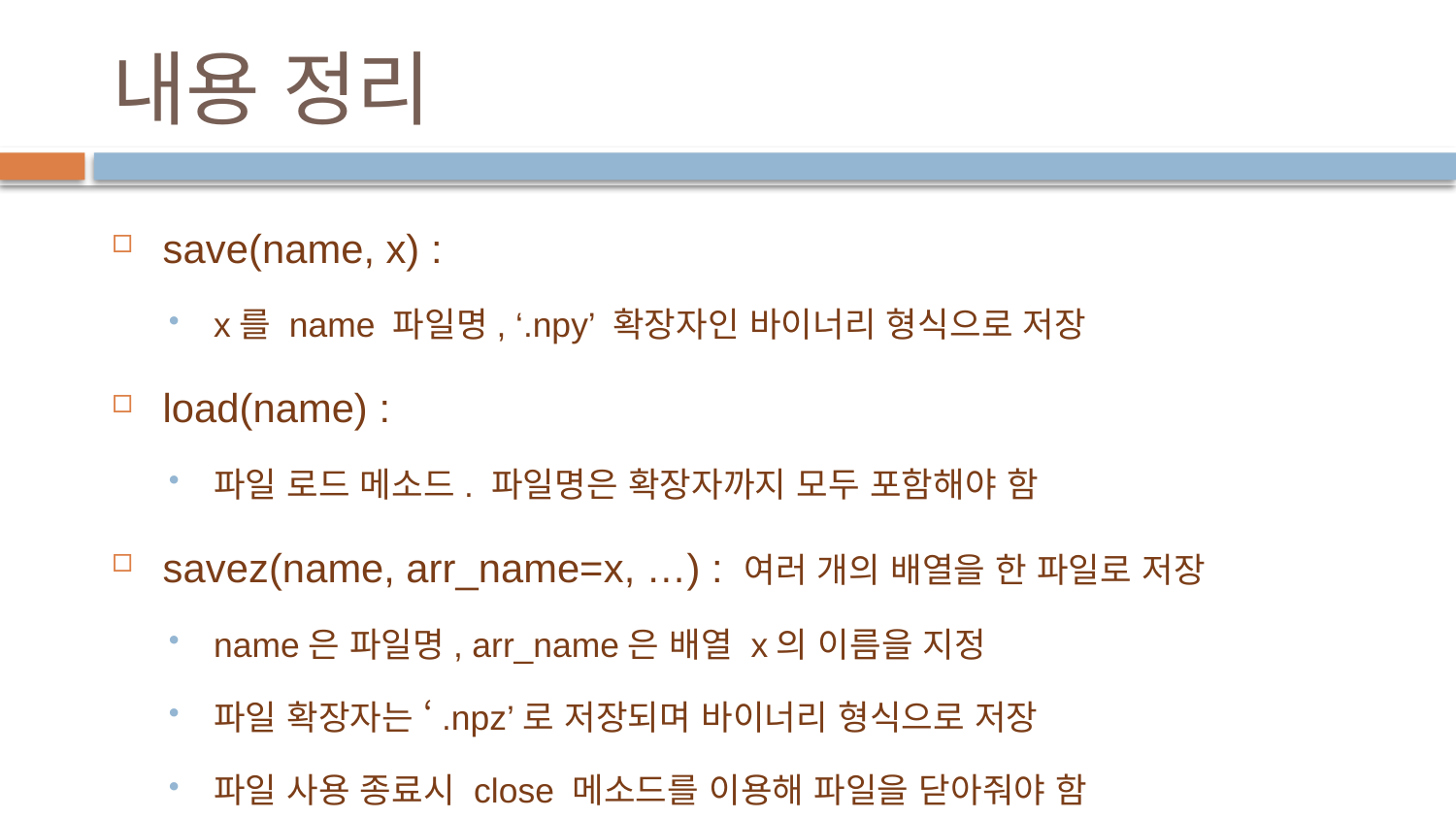

# 내용 정리
save(name, x) :
x를 name 파일명, ‘.npy’ 확장자인 바이너리 형식으로 저장
load(name) :
파일 로드 메소드. 파일명은 확장자까지 모두 포함해야 함
savez(name, arr_name=x, …) : 여러 개의 배열을 한 파일로 저장
name은 파일명, arr_name은 배열 x의 이름을 지정
파일 확장자는 ‘.npz’로 저장되며 바이너리 형식으로 저장
파일 사용 종료시 close 메소드를 이용해 파일을 닫아줘야 함